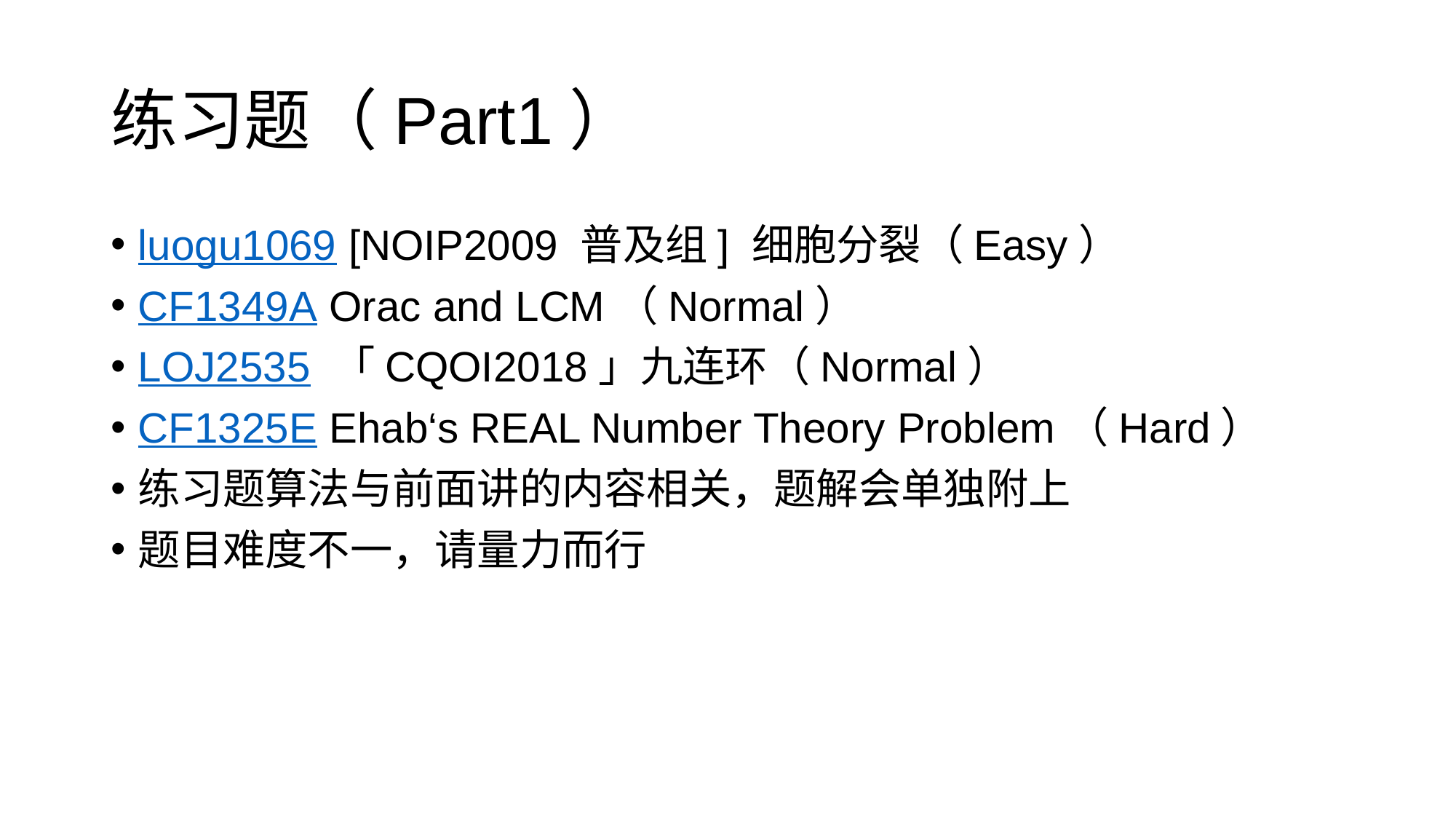

# 练习题（Part1）
luogu1069 [NOIP2009 普及组] 细胞分裂（Easy）
CF1349A Orac and LCM（Normal）
LOJ2535 「CQOI2018」九连环（Normal）
CF1325E Ehab‘s REAL Number Theory Problem（Hard）
练习题算法与前面讲的内容相关，题解会单独附上
题目难度不一，请量力而行